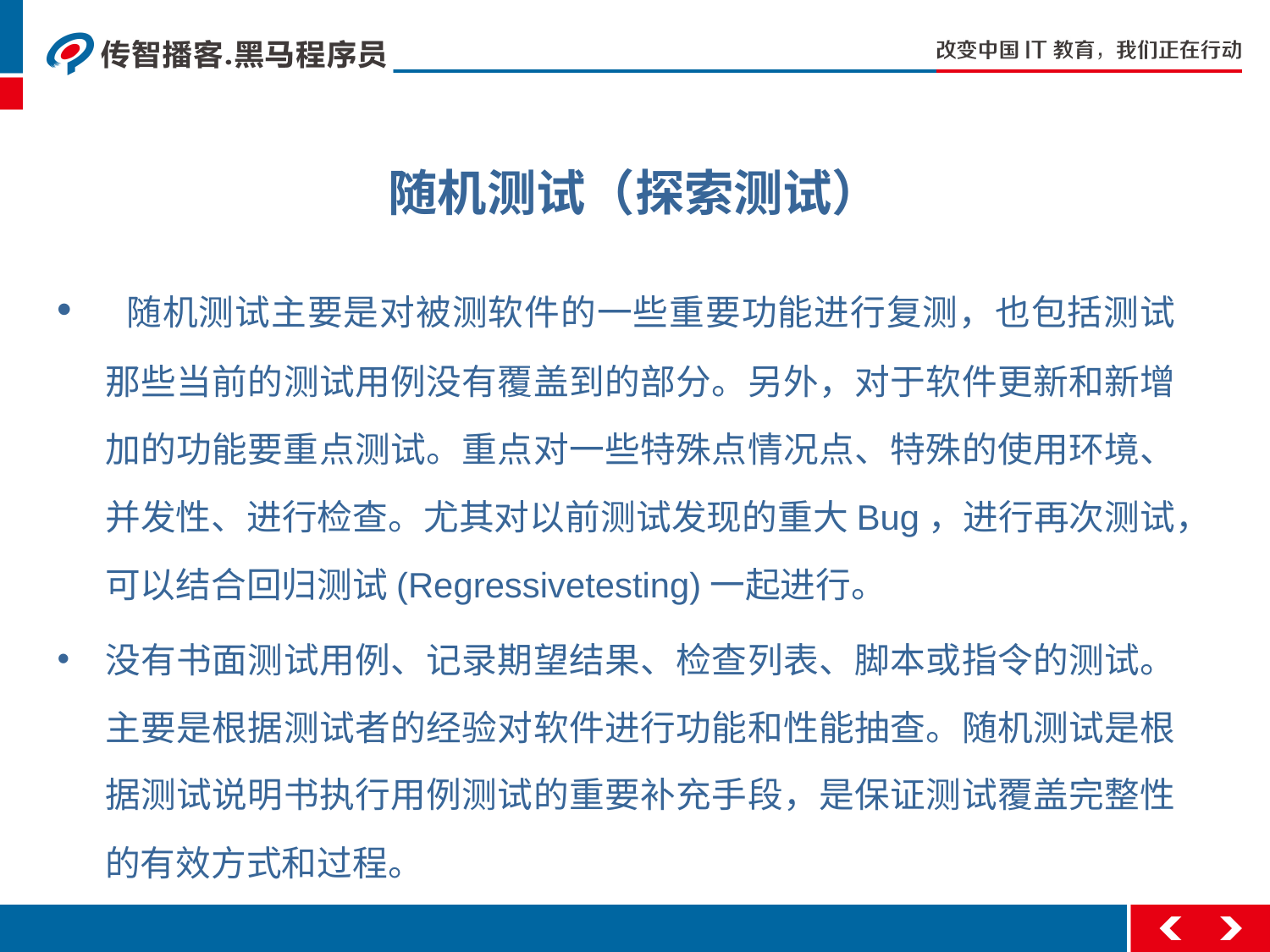

随机测试（探索测试）
 随机测试主要是对被测软件的一些重要功能进行复测，也包括测试那些当前的测试用例没有覆盖到的部分。另外，对于软件更新和新增加的功能要重点测试。重点对一些特殊点情况点、特殊的使用环境、并发性、进行检查。尤其对以前测试发现的重大Bug，进行再次测试，可以结合回归测试(Regressivetesting)一起进行。
没有书面测试用例、记录期望结果、检查列表、脚本或指令的测试。主要是根据测试者的经验对软件进行功能和性能抽查。随机测试是根据测试说明书执行用例测试的重要补充手段，是保证测试覆盖完整性的有效方式和过程。